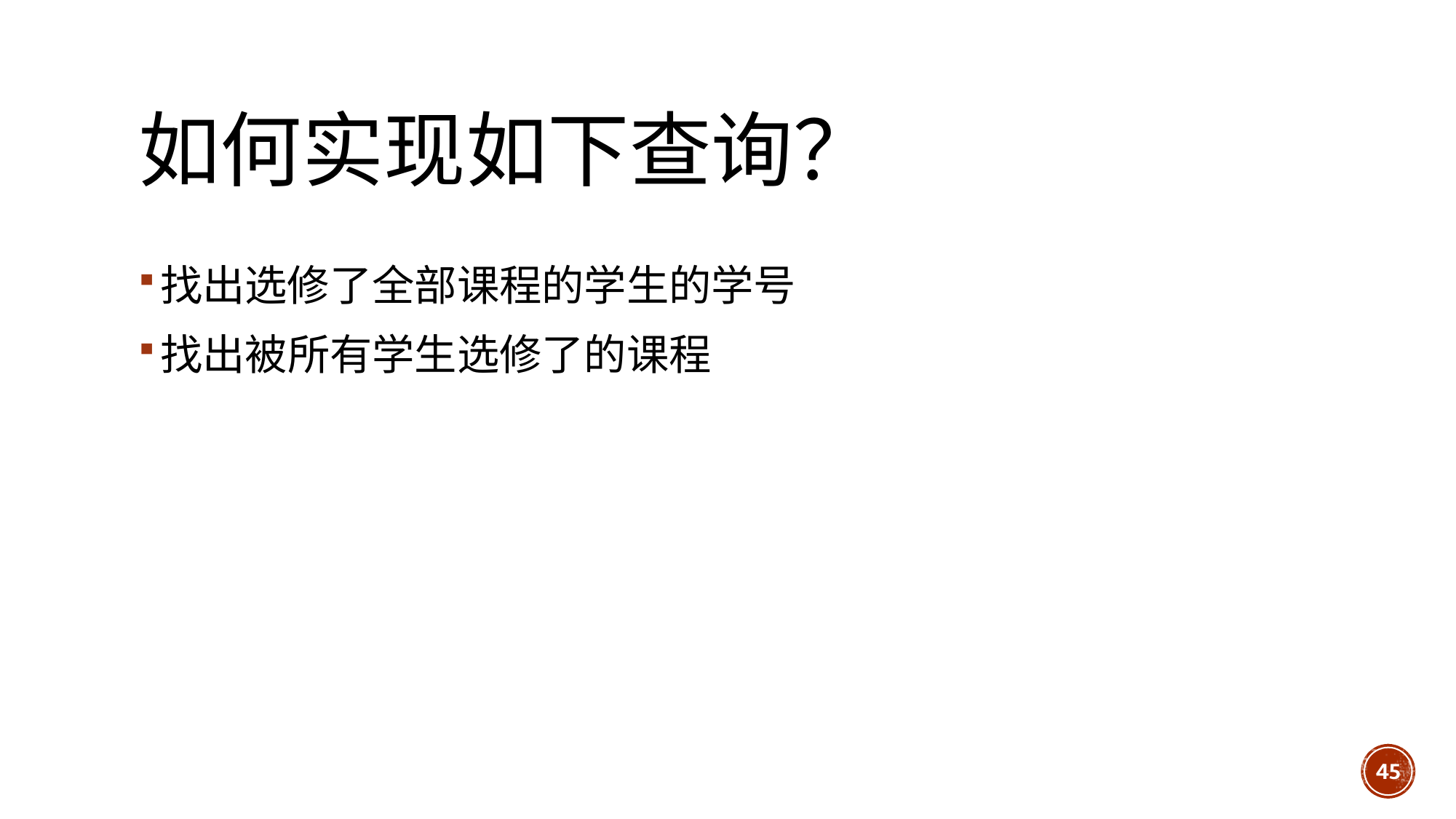

# 如何实现如下查询？
找出选修了全部课程的学生的学号
找出被所有学生选修了的课程

45